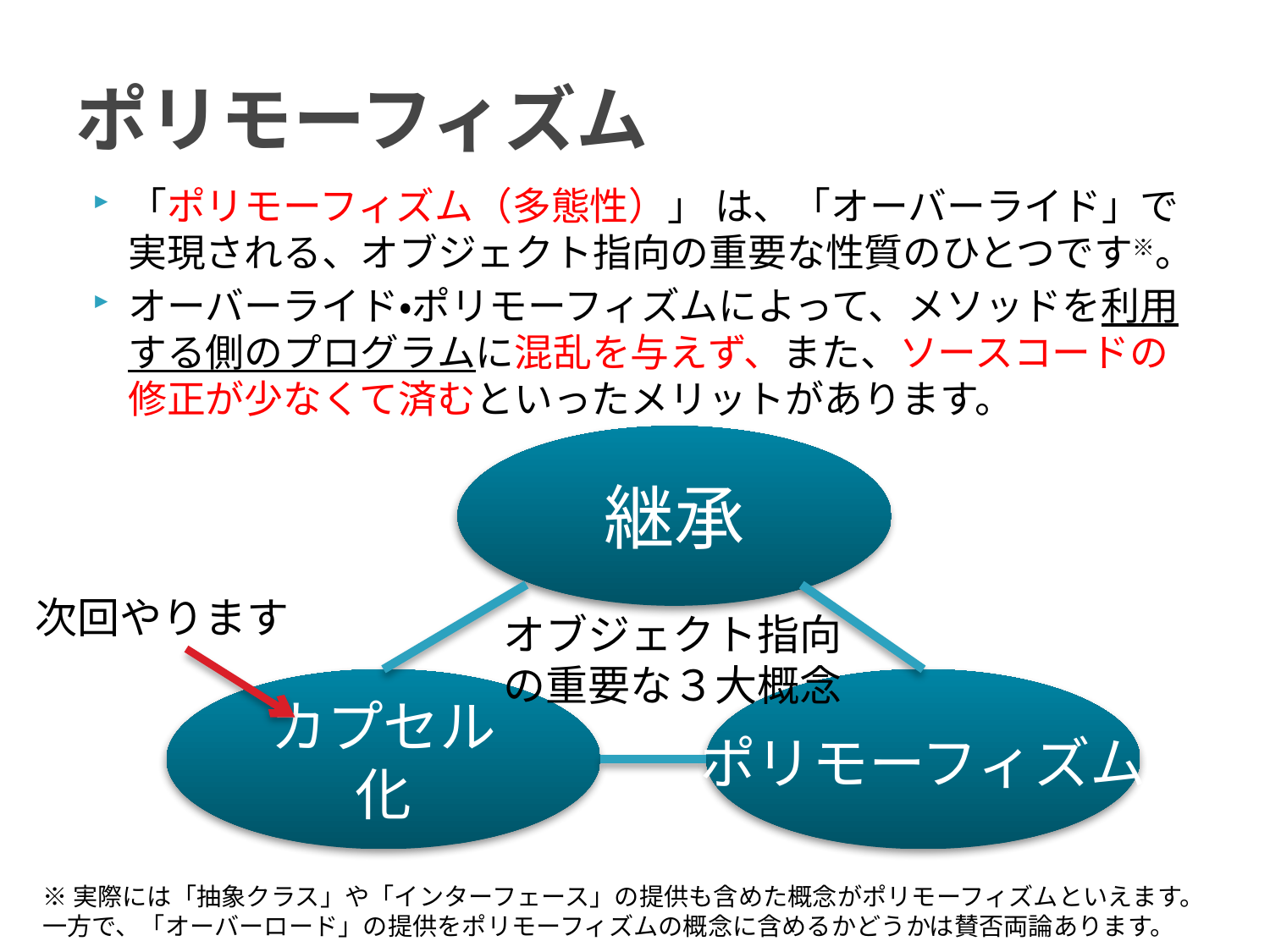

# ポリモーフィズム
「ポリモーフィズム（多態性）」 は、「オーバーライド」で実現される、オブジェクト指向の重要な性質のひとつです※。
オーバーライド・ポリモーフィズムによって、メソッドを利用する側のプログラムに混乱を与えず、また、ソースコードの修正が少なくて済むといったメリットがあります。
継承
次回やります
オブジェクト指向の重要な３大概念
カプセル化

ポリモーフィズム
※実際には「抽象クラス」や「インターフェース」の提供も含めた概念がポリモーフィズムといえます。
一方で、「オーバーロード」の提供をポリモーフィズムの概念に含めるかどうかは賛否両論あります。